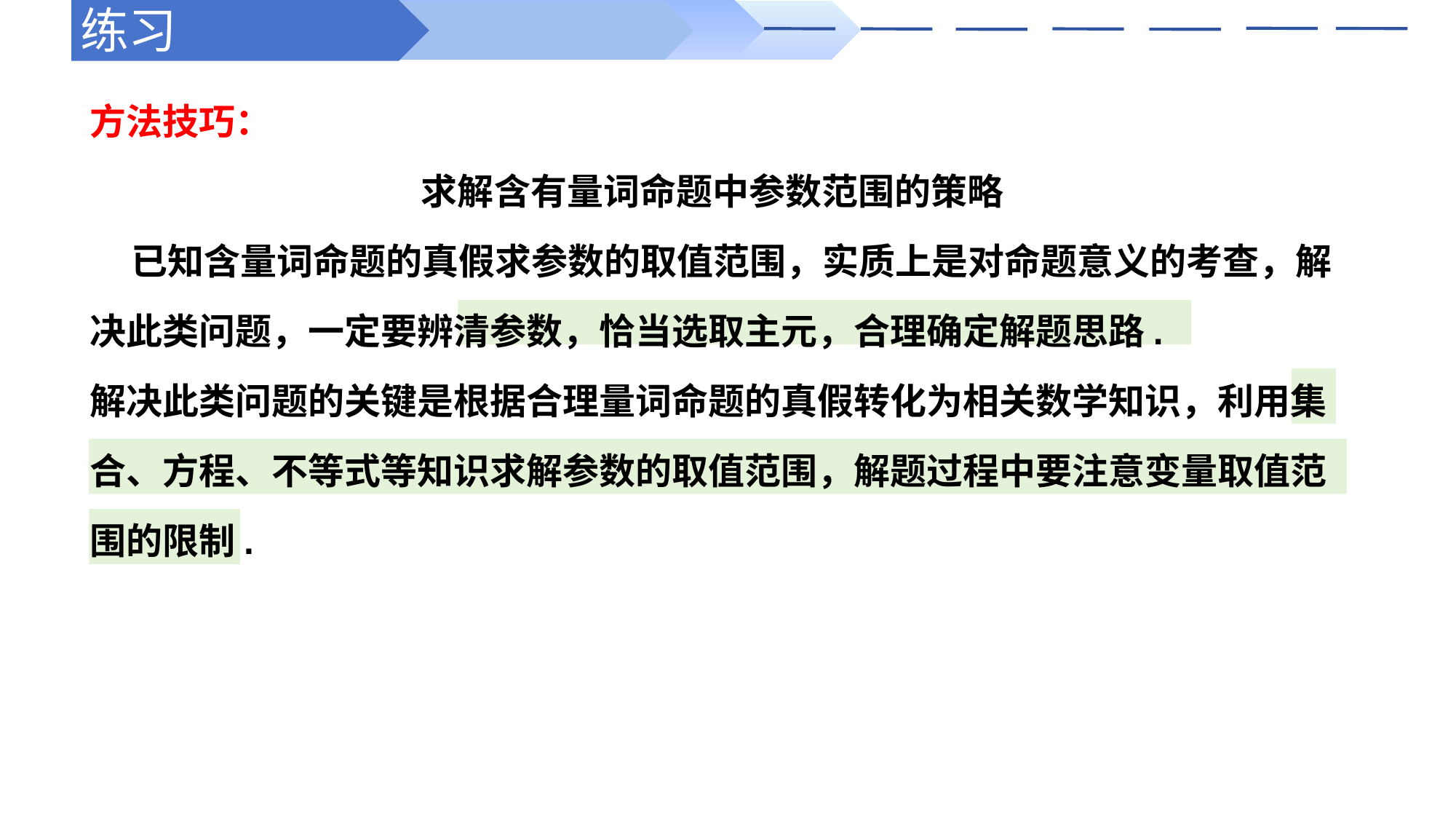

练习

方法技巧：
求解含有量词命题中参数范围的策略
    已知含量词命题的真假求参数的取值范围，实质上是对命题意义的考查，解决此类问题，一定要辨清参数，恰当选取主元，合理确定解题思路.
解决此类问题的关键是根据合理量词命题的真假转化为相关数学知识，利用集合、方程、不等式等知识求解参数的取值范围，解题过程中要注意变量取值范围的限制.